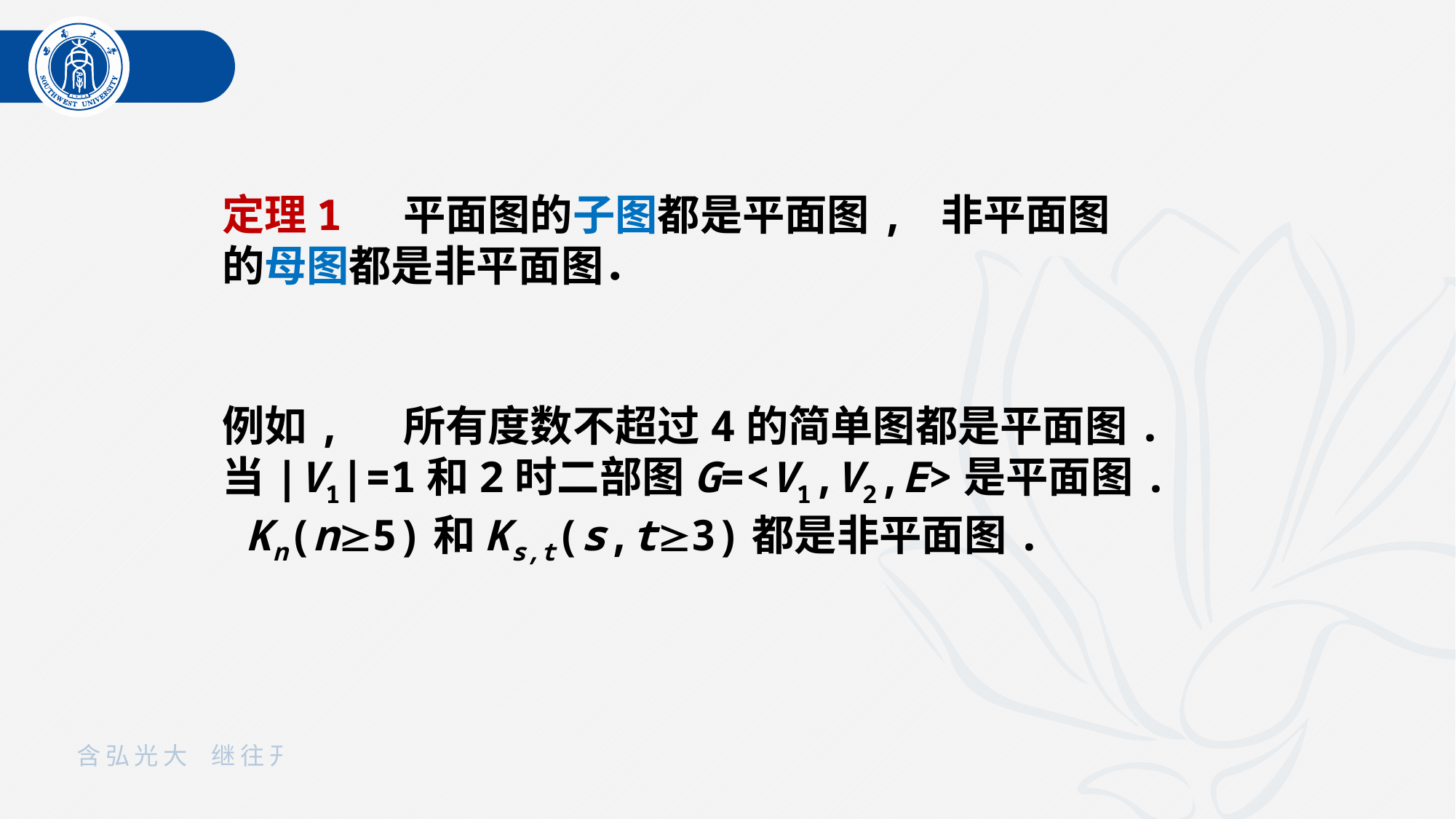

定理1  平面图的子图都是平面图, 非平面图的母图都是非平面图．
例如,  所有度数不超过4的简单图都是平面图.
当|V1|=1和2时二部图G=<V1,V2,E>是平面图.
 Kn(n≥5)和Ks,t(s,t≥3)都是非平面图.